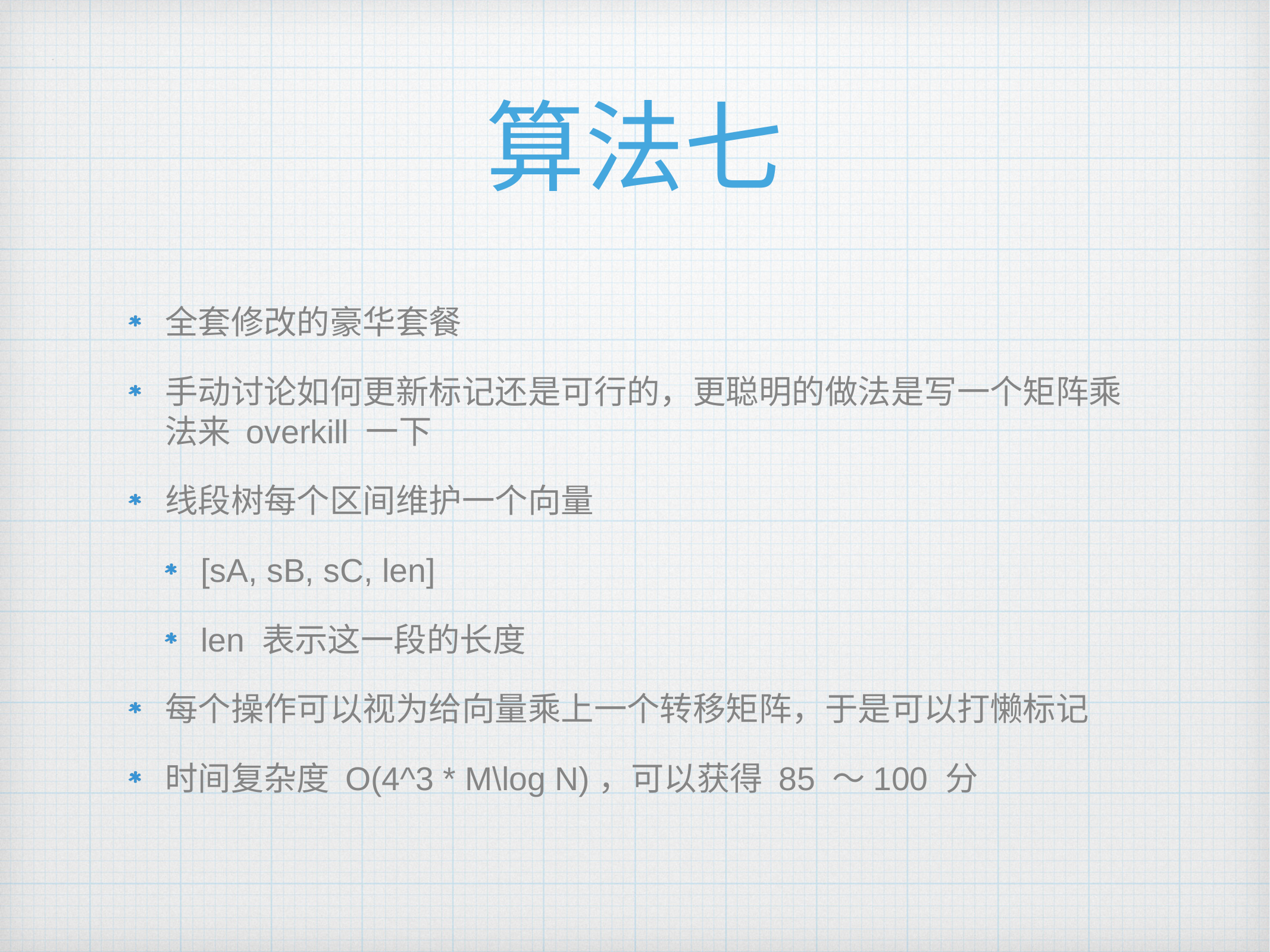

# 算法七
全套修改的豪华套餐
手动讨论如何更新标记还是可行的，更聪明的做法是写一个矩阵乘法来 overkill 一下
线段树每个区间维护一个向量
[sA, sB, sC, len]
len 表示这一段的长度
每个操作可以视为给向量乘上一个转移矩阵，于是可以打懒标记
时间复杂度 O(4^3 * M\log N)，可以获得 85 ～100 分